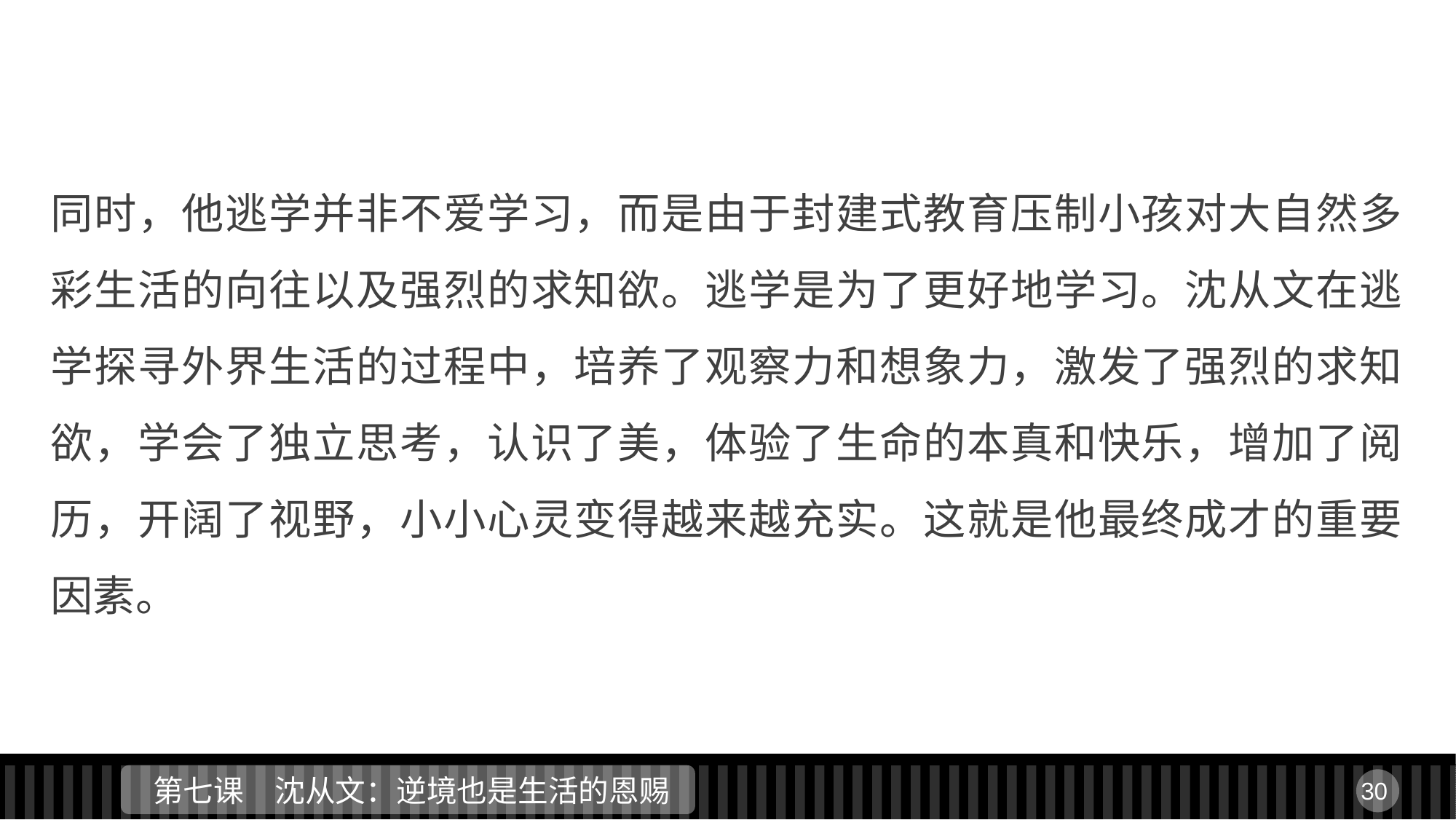

同时，他逃学并非不爱学习，而是由于封建式教育压制小孩对大自然多彩生活的向往以及强烈的求知欲。逃学是为了更好地学习。沈从文在逃学探寻外界生活的过程中，培养了观察力和想象力，激发了强烈的求知欲，学会了独立思考，认识了美，体验了生命的本真和快乐，增加了阅历，开阔了视野，小小心灵变得越来越充实。这就是他最终成才的重要因素。